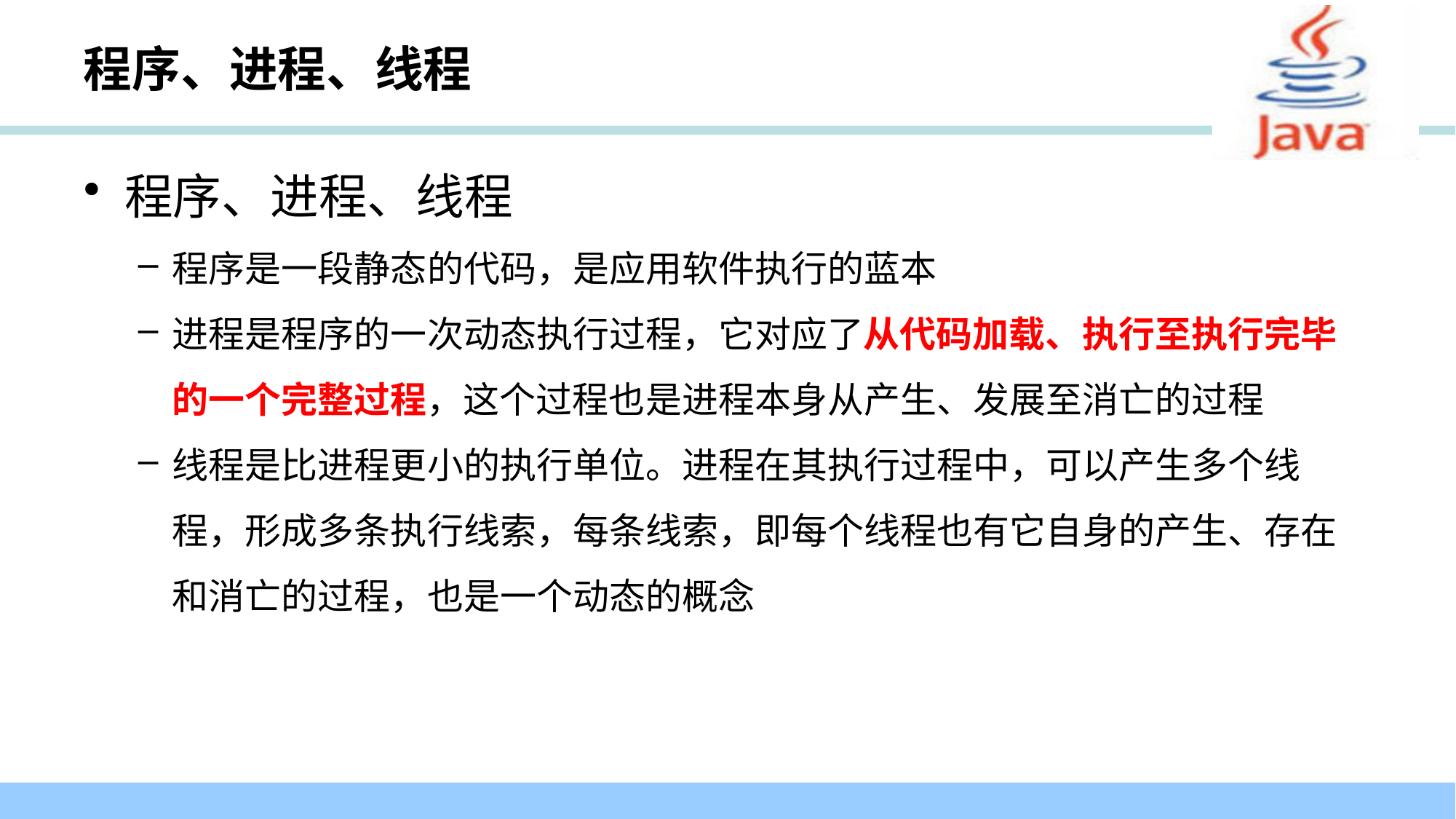

# 程序、进程、线程
程序、进程、线程
程序是一段静态的代码，是应用软件执行的蓝本
进程是程序的一次动态执行过程，它对应了从代码加载、执行至执行完毕的一个完整过程，这个过程也是进程本身从产生、发展至消亡的过程
线程是比进程更小的执行单位。进程在其执行过程中，可以产生多个线程，形成多条执行线索，每条线索，即每个线程也有它自身的产生、存在和消亡的过程，也是一个动态的概念